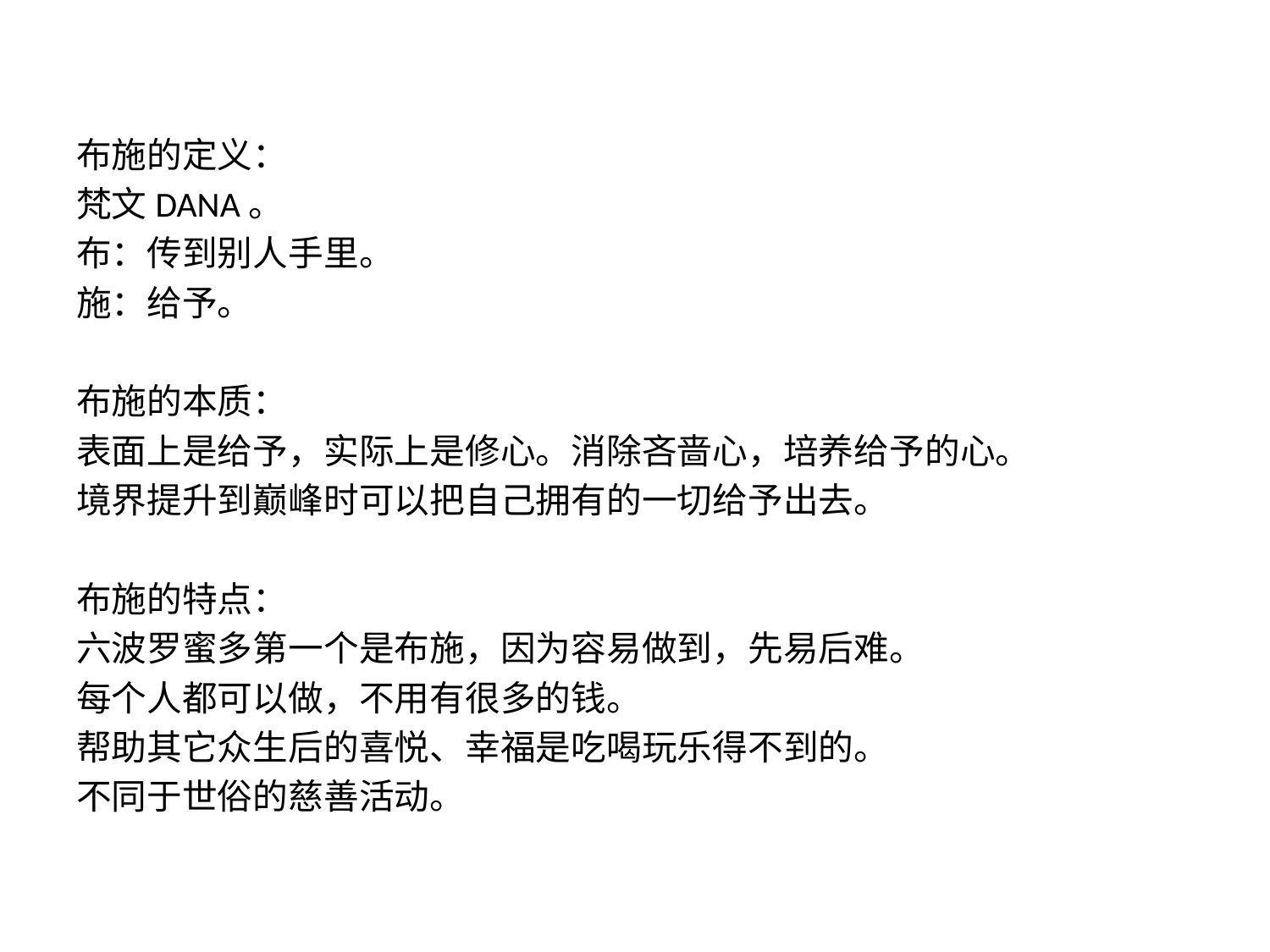

#
布施的定义：
梵文DANA。
布：传到别人手里。
施：给予。

布施的本质：
表面上是给予，实际上是修心。消除吝啬心，培养给予的心。
境界提升到巅峰时可以把自己拥有的一切给予出去。

布施的特点：
六波罗蜜多第一个是布施，因为容易做到，先易后难。
每个人都可以做，不用有很多的钱。
帮助其它众生后的喜悦、幸福是吃喝玩乐得不到的。
不同于世俗的慈善活动。